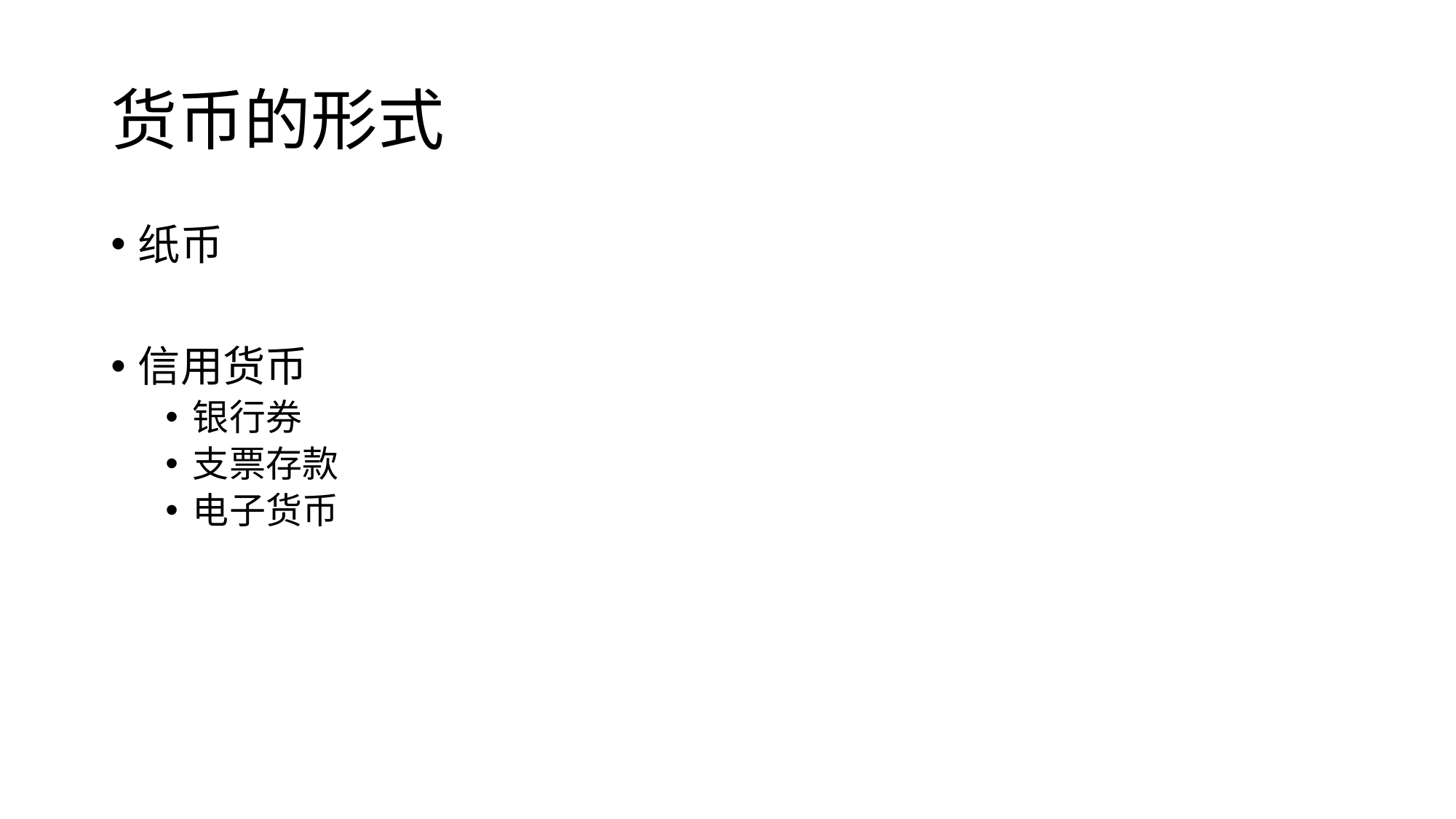

# 货币的形式
纸币

信用货币
银行券
支票存款
电子货币